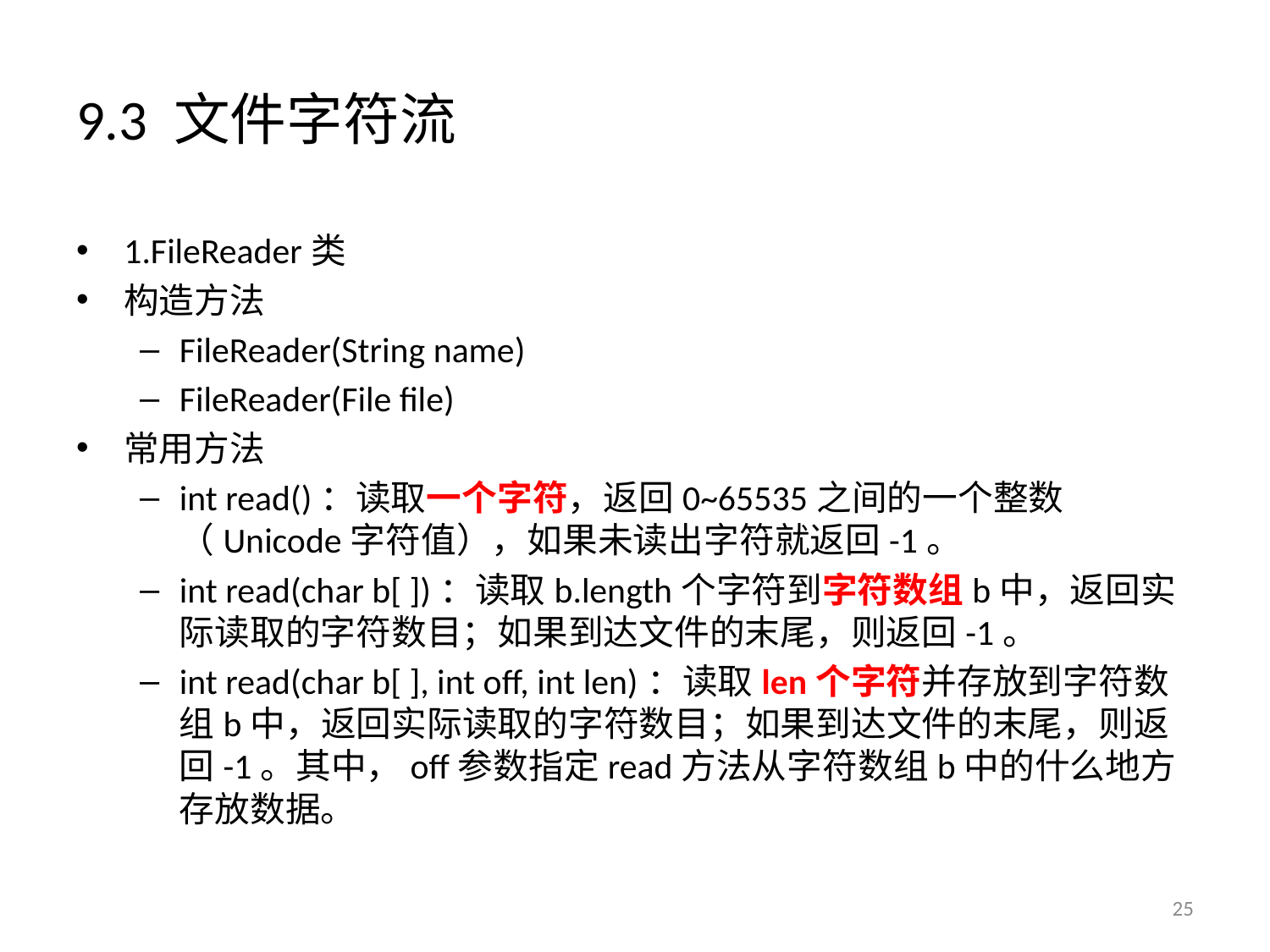

# 9.3 文件字符流
1.FileReader类
构造方法
FileReader(String name)
FileReader(File file)
常用方法
int read()：读取一个字符，返回0~65535之间的一个整数（Unicode字符值），如果未读出字符就返回-1。
int read(char b[ ])：读取b.length个字符到字符数组b中，返回实际读取的字符数目；如果到达文件的末尾，则返回-1。
int read(char b[ ], int off, int len)：读取len个字符并存放到字符数组b中，返回实际读取的字符数目；如果到达文件的末尾，则返回-1。其中，off参数指定read方法从字符数组b中的什么地方存放数据。
25